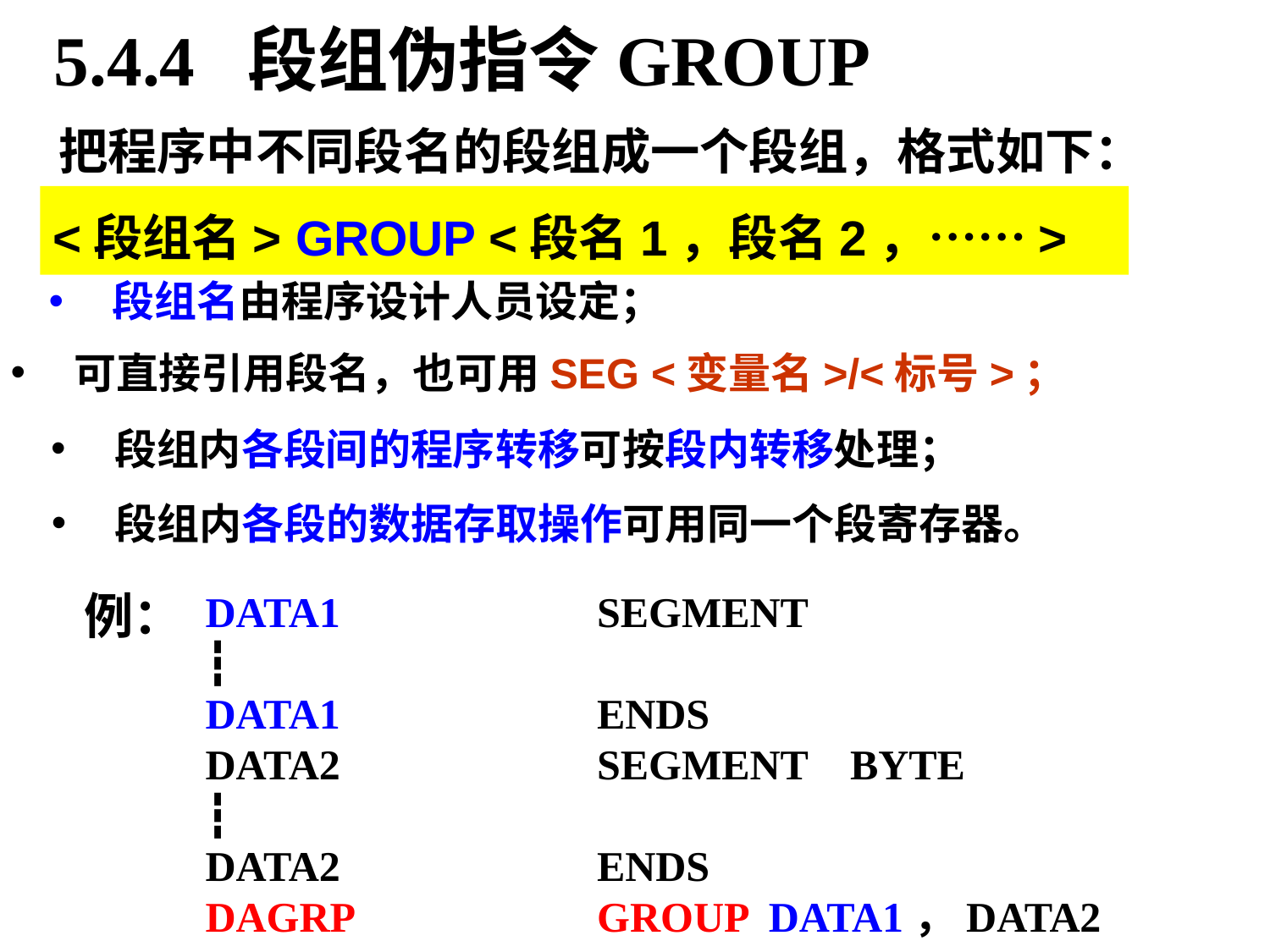

5.4.4  段组伪指令GROUP
把程序中不同段名的段组成一个段组，格式如下：
<段组名> GROUP <段名1，段名2，……>
段组名由程序设计人员设定；
可直接引用段名，也可用SEG <变量名>/<标号>；
段组内各段间的程序转移可按段内转移处理；
段组内各段的数据存取操作可用同一个段寄存器。
例：
DATA1		 SEGMENT
┇
DATA1		 ENDS
DATA2		 SEGMENT    BYTE
┇
DATA2		 ENDS
DAGRP		 GROUP  DATA1，DATA2
44